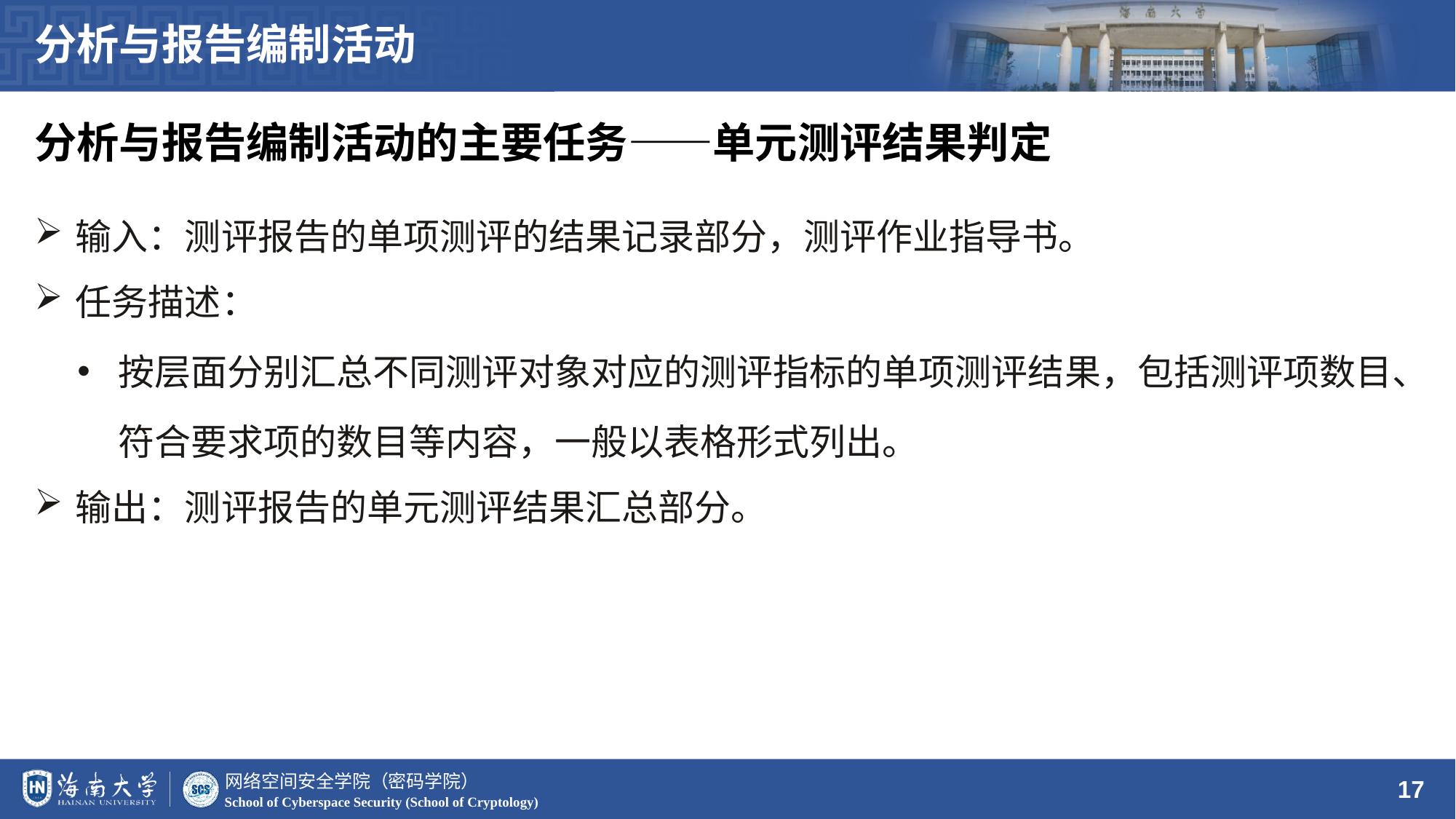

分析与报告编制活动
分析与报告编制活动的主要任务——单元测评结果判定
输入：测评报告的单项测评的结果记录部分，测评作业指导书。
任务描述：
按层面分别汇总不同测评对象对应的测评指标的单项测评结果，包括测评项数目、符合要求项的数目等内容，一般以表格形式列出。
输出：测评报告的单元测评结果汇总部分。
17